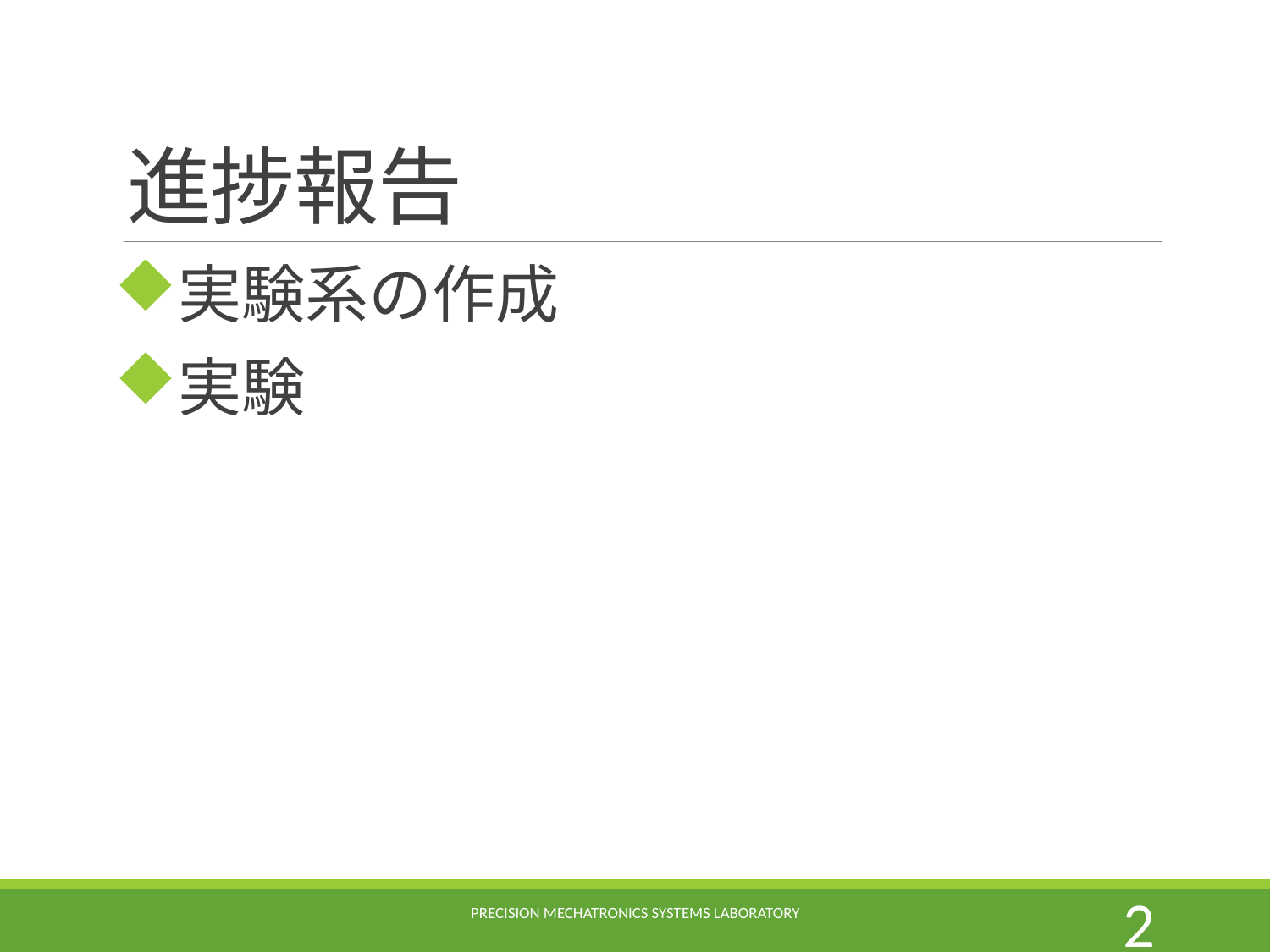

# 進捗報告
実験系の作成
実験
Precision Mechatronics Systems Laboratory

2